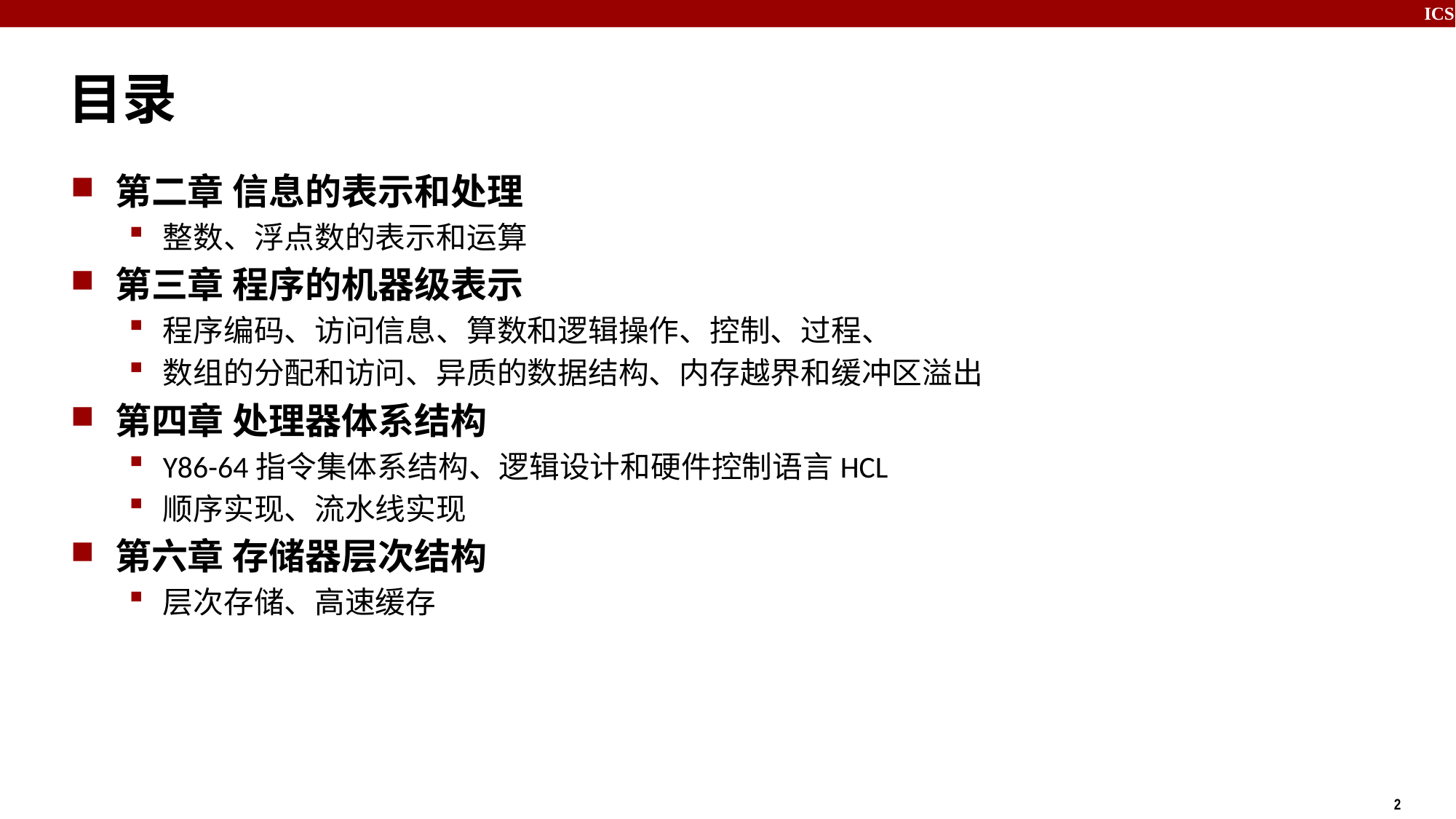

# 目录
第二章 信息的表示和处理
整数、浮点数的表示和运算
第三章 程序的机器级表示
程序编码、访问信息、算数和逻辑操作、控制、过程、
数组的分配和访问、异质的数据结构、内存越界和缓冲区溢出
第四章 处理器体系结构
Y86-64指令集体系结构、逻辑设计和硬件控制语言HCL
顺序实现、流水线实现
第六章 存储器层次结构
层次存储、高速缓存